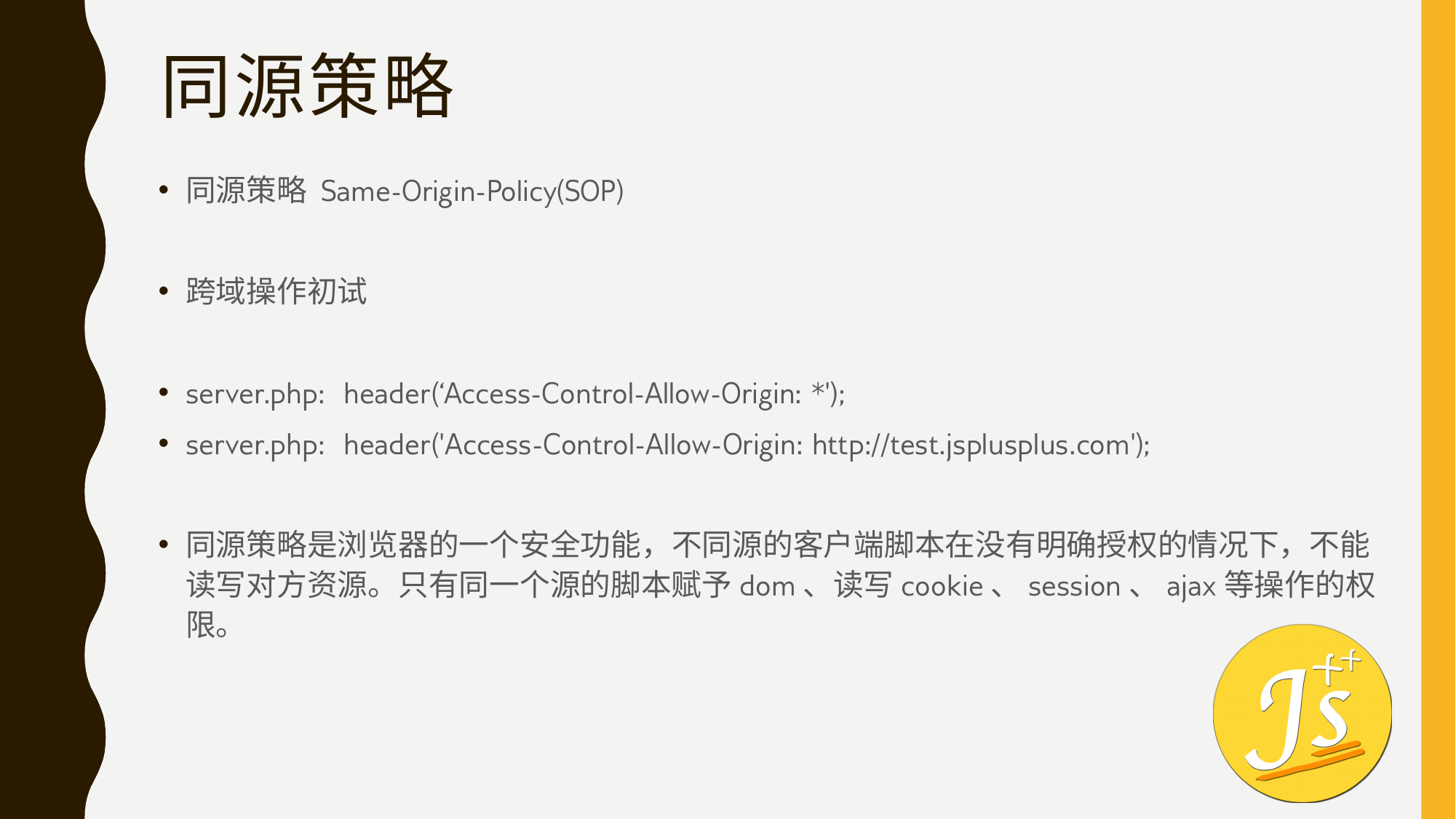

# 同源策略
同源策略 Same-Origin-Policy(SOP)

跨域操作初试

server.php:  header(‘Access-Control-Allow-Origin: *');
server.php:  header('Access-Control-Allow-Origin: http://test.jsplusplus.com');

同源策略是浏览器的一个安全功能，不同源的客户端脚本在没有明确授权的情况下，不能读写对方资源。只有同一个源的脚本赋予dom、读写cookie、session、ajax等操作的权限。